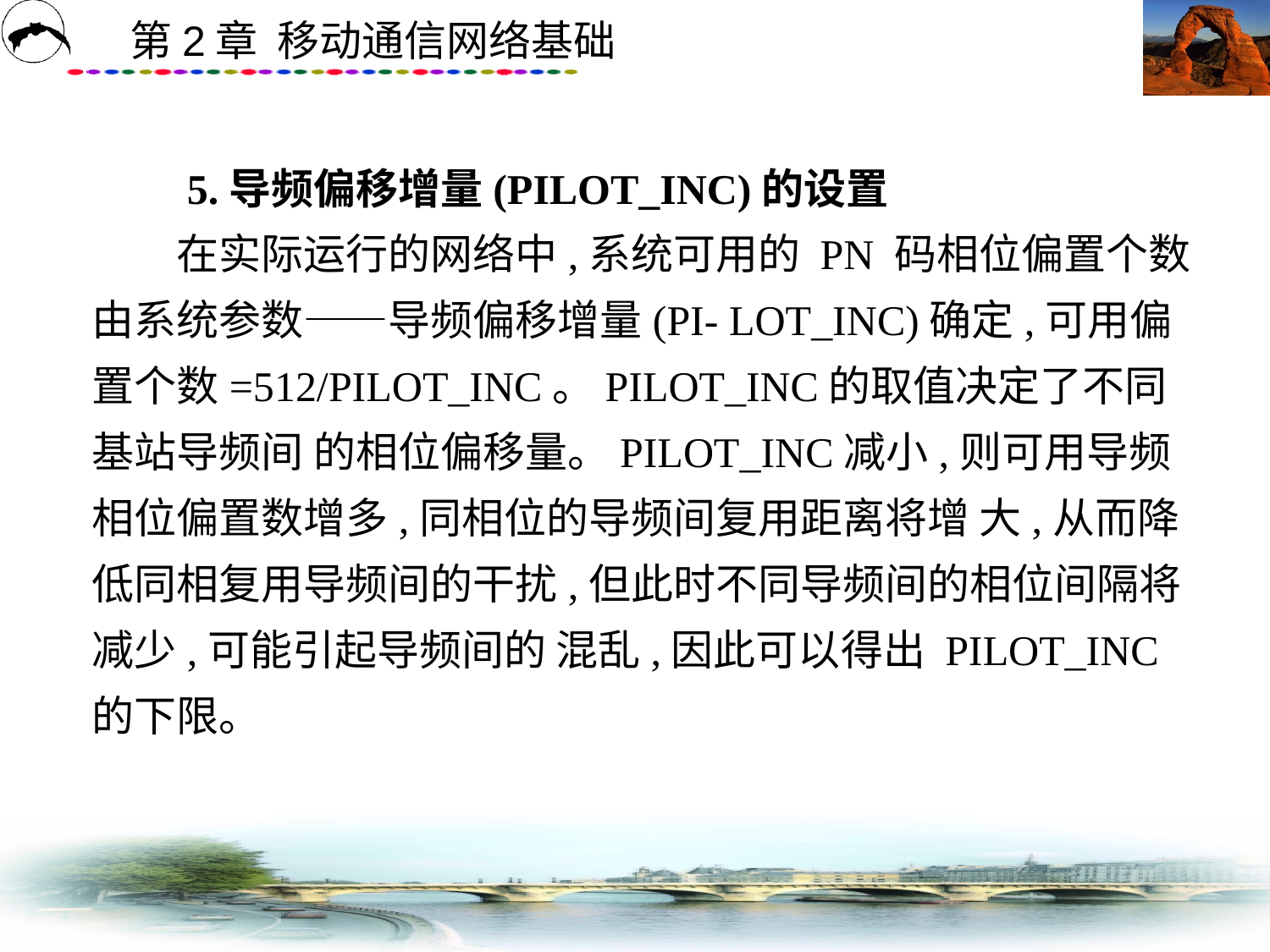

# 5.导频偏移增量(PILOT_INC)的设置 　　在实际运行的网络中,系统可用的 PN 码相位偏置个数由系统参数——导频偏移增量(PI- LOT_INC)确定,可用偏置个数=512/PILOT_INC。PILOT_INC的取值决定了不同基站导频间 的相位偏移量。PILOT_INC减小,则可用导频相位偏置数增多,同相位的导频间复用距离将增 大,从而降低同相复用导频间的干扰,但此时不同导频间的相位间隔将减少,可能引起导频间的 混乱,因此可以得出 PILOT_INC的下限。